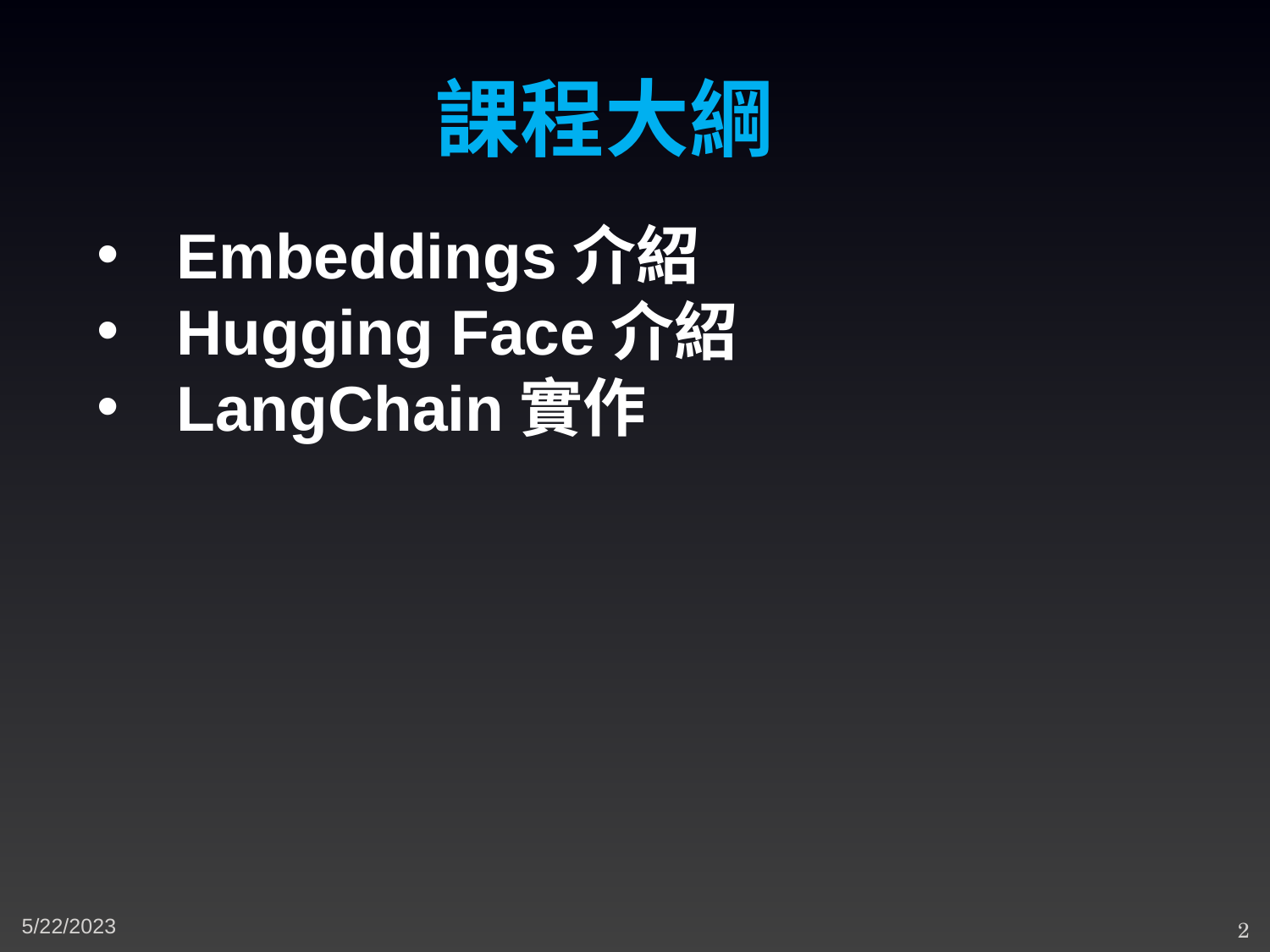

課程大綱
Embeddings介紹
Hugging Face介紹
LangChain實作
5/22/2023
2